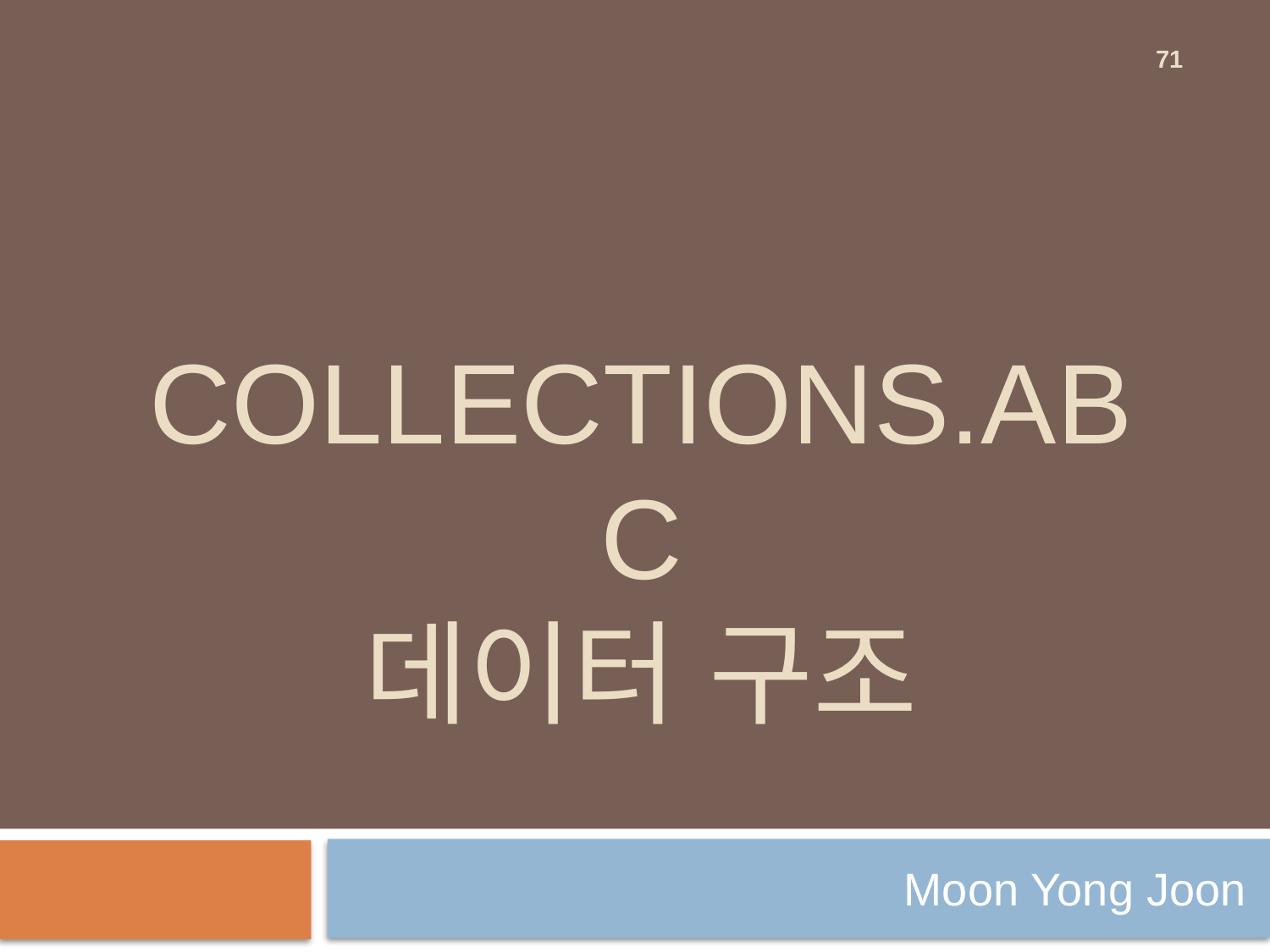

71
# collections.ABC 데이터 구조
Moon Yong Joon